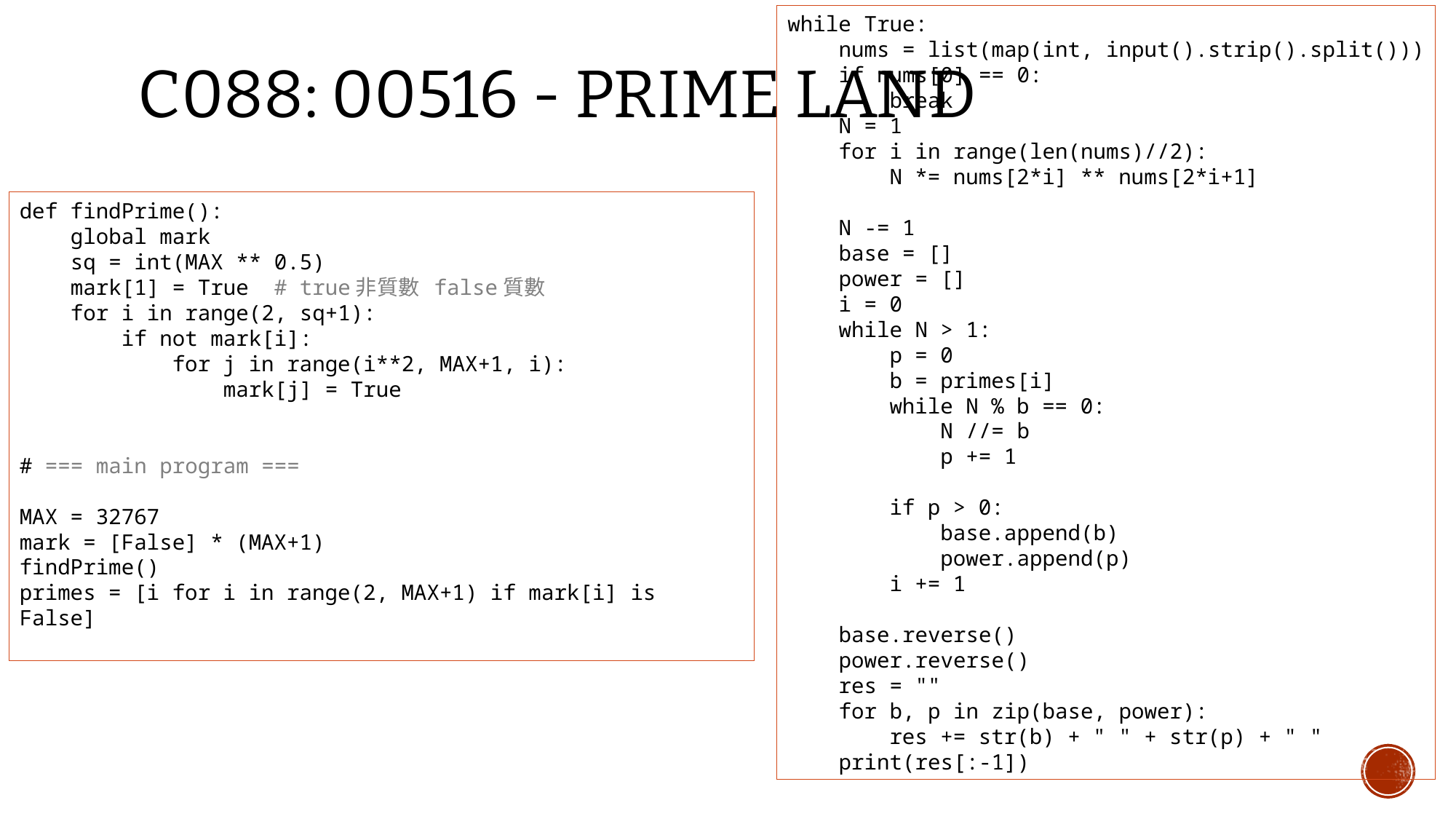

# c088: 00516 - Prime Land
while True:
    nums = list(map(int, input().strip().split()))
    if nums[0] == 0:
        break
    N = 1
    for i in range(len(nums)//2):
        N *= nums[2*i] ** nums[2*i+1]

    N -= 1
    base = []
    power = []
    i = 0
    while N > 1:
        p = 0
        b = primes[i]
        while N % b == 0:
            N //= b
            p += 1

        if p > 0:
            base.append(b)
            power.append(p)
        i += 1

    base.reverse()
    power.reverse()
    res = ""
    for b, p in zip(base, power):
        res += str(b) + " " + str(p) + " "
    print(res[:-1])
def findPrime():
    global mark
    sq = int(MAX ** 0.5)
    mark[1] = True  # true非質數  false質數
    for i in range(2, sq+1):
        if not mark[i]:
            for j in range(i**2, MAX+1, i):
                mark[j] = True

# === main program ===

MAX = 32767
mark = [False] * (MAX+1)
findPrime()
primes = [i for i in range(2, MAX+1) if mark[i] is False]